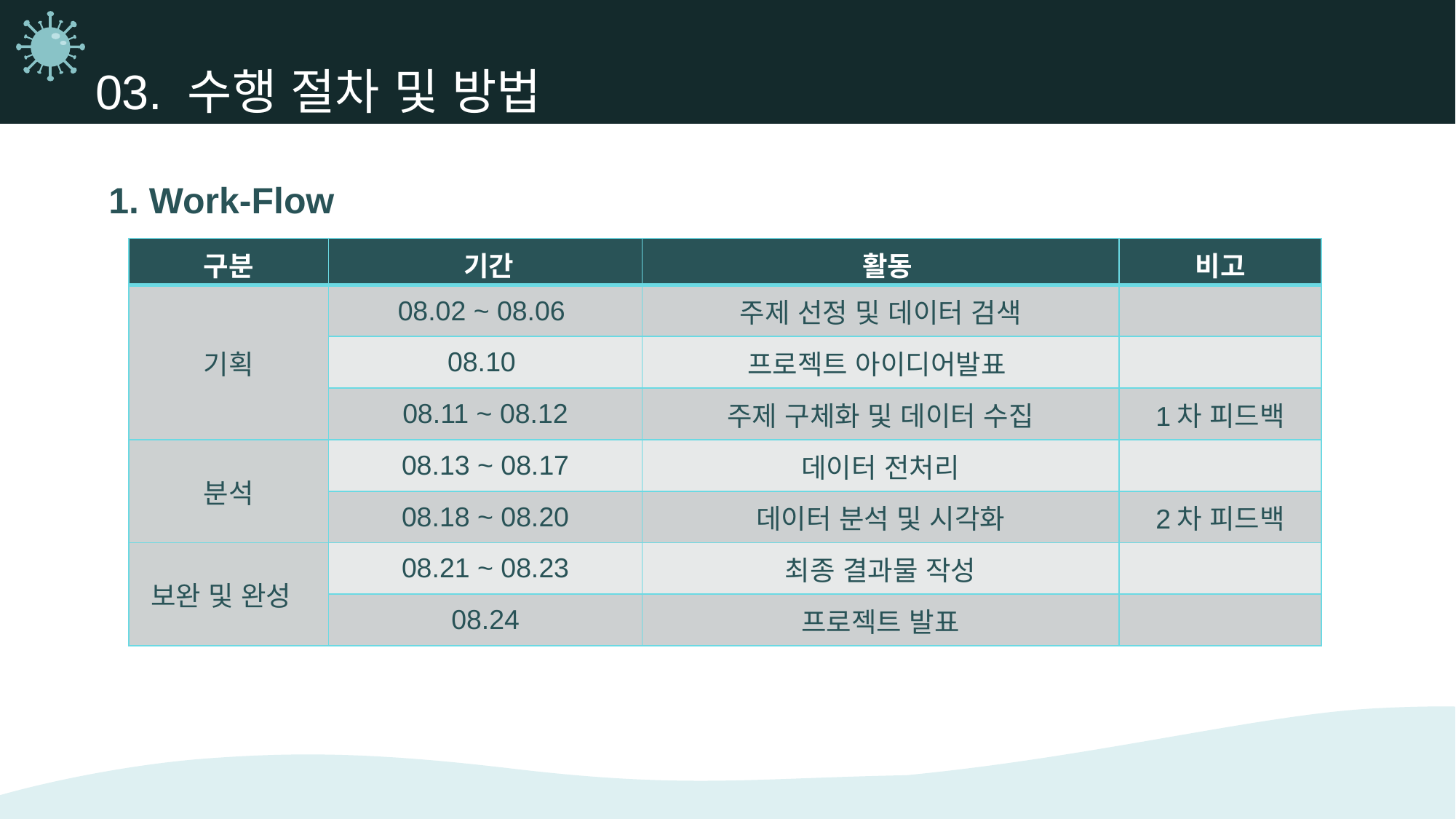

03. 수행 절차 및 방법
1. Work-Flow
| 구분 | 기간 | 활동 | 비고 |
| --- | --- | --- | --- |
| 기획 | 08.02 ~ 08.06 | 주제 선정 및 데이터 검색 |  |
|  | 08.10 | 프로젝트 아이디어발표 |  |
|  | 08.11 ~ 08.12 | 주제 구체화 및 데이터 수집 | 1차 피드백 |
| 분석 | 08.13 ~ 08.17 | 데이터 전처리 |  |
|  | 08.18 ~ 08.20 | 데이터 분석 및 시각화 | 2차 피드백 |
| 보완 및 완성 | 08.21 ~ 08.23 | 최종 결과물 작성 |  |
|  | 08.24 | 프로젝트 발표 |  |